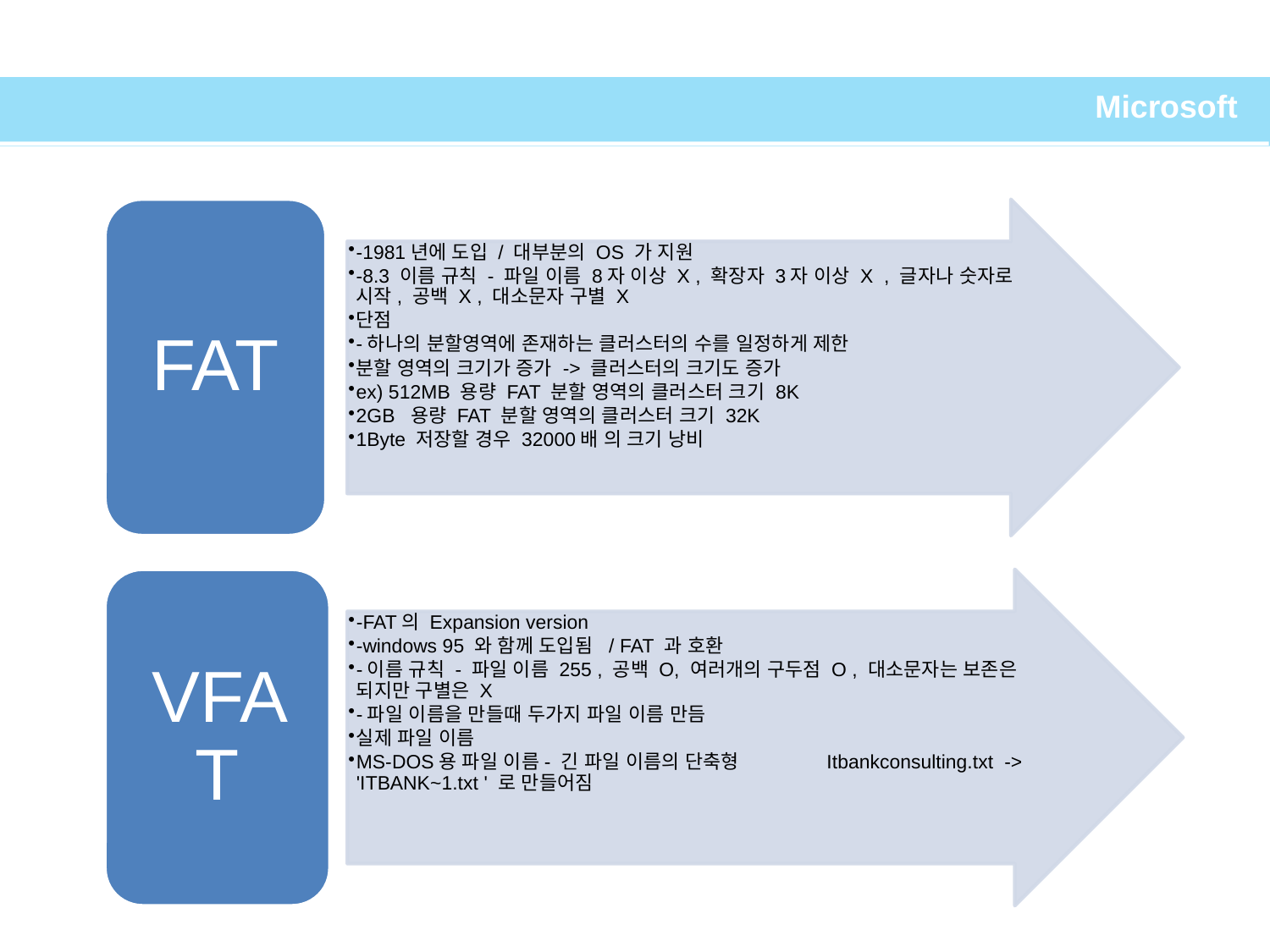

Microsoft

-1981년에 도입 / 대부분의 OS 가 지원
-8.3 이름 규칙 - 파일 이름 8자 이상 X , 확장자 3자 이상 X  , 글자나 숫자로 시작, 공백 X , 대소문자 구별 X
단점
-하나의 분할영역에 존재하는 클러스터의 수를 일정하게 제한
분할 영역의 크기가 증가 -> 클러스터의 크기도 증가
ex) 512MB 용량 FAT 분할 영역의 클러스터 크기 8K
2GB  용량 FAT 분할 영역의 클러스터 크기 32K
1Byte 저장할 경우 32000배 의 크기 낭비
FAT
-FAT의 Expansion version
-windows 95 와 함께 도입됨  / FAT 과 호환
-이름 규칙 - 파일 이름 255 , 공백 O, 여러개의 구두점 O , 대소문자는 보존은 되지만 구별은 X
-파일 이름을 만들때 두가지 파일 이름 만듬
실제 파일 이름
MS-DOS용 파일 이름- 긴 파일 이름의 단축형               Itbankconsulting.txt  -> 'ITBANK~1.txt ' 로 만들어짐
VFAT